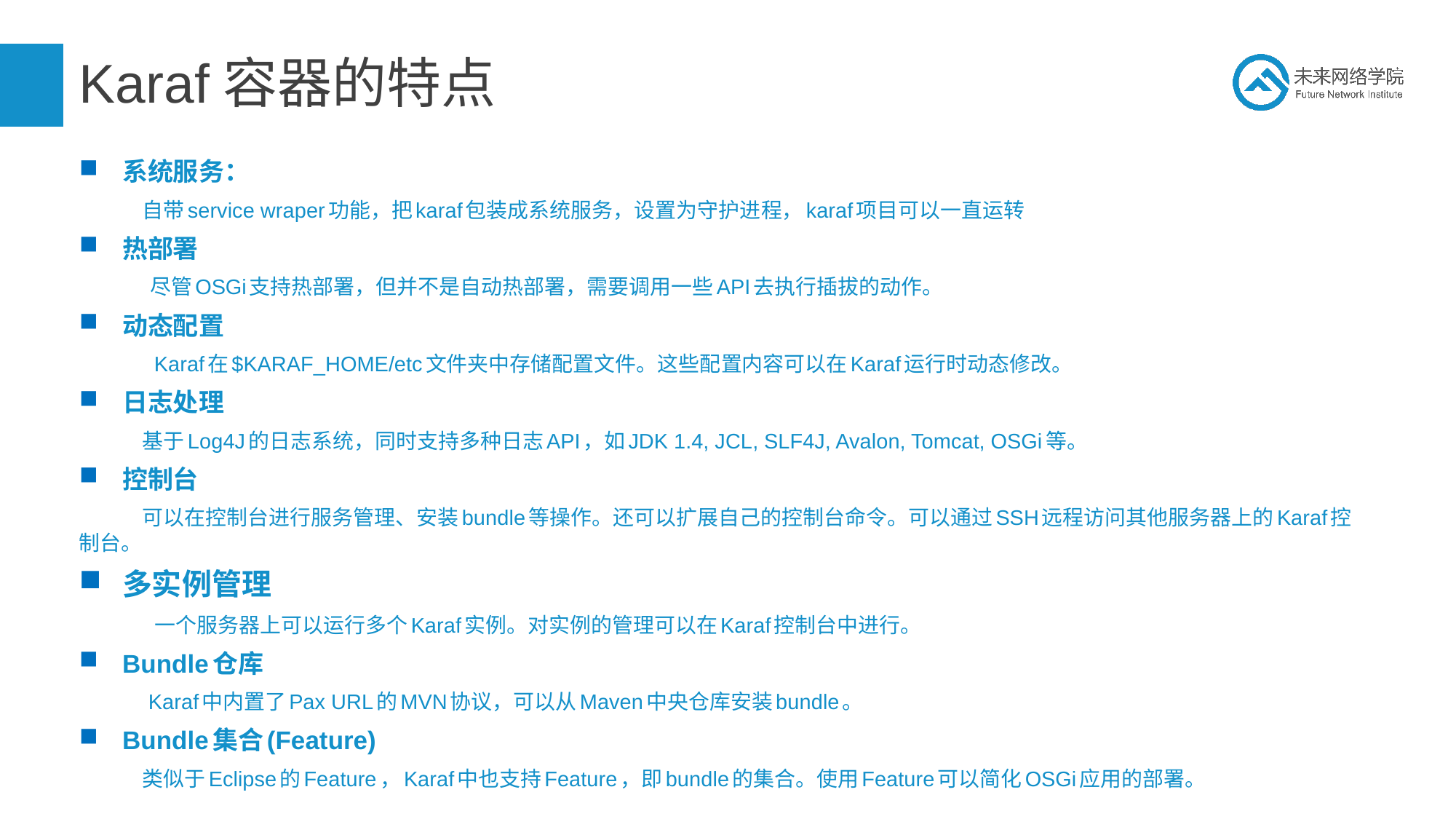

# Karaf容器的特点
系统服务：
     	自带service wraper功能，把karaf包装成系统服务，设置为守护进程，karaf项目可以一直运转
热部署
	 尽管OSGi支持热部署，但并不是自动热部署，需要调用一些API去执行插拔的动作。
动态配置
	  Karaf在$KARAF_HOME/etc文件夹中存储配置文件。这些配置内容可以在Karaf运行时动态修改。
日志处理
	基于Log4J的日志系统，同时支持多种日志API，如JDK 1.4, JCL, SLF4J, Avalon, Tomcat, OSGi等。
控制台
  	可以在控制台进行服务管理、安装bundle等操作。还可以扩展自己的控制台命令。可以通过SSH远程访问其他服务器上的Karaf控制台。
多实例管理
	  一个服务器上可以运行多个Karaf实例。对实例的管理可以在Karaf控制台中进行。
Bundle仓库
	 Karaf中内置了Pax URL的MVN协议，可以从Maven中央仓库安装bundle。
Bundle集合(Feature)
 	类似于Eclipse的Feature，Karaf中也支持Feature，即bundle的集合。使用Feature可以简化OSGi应用的部署。